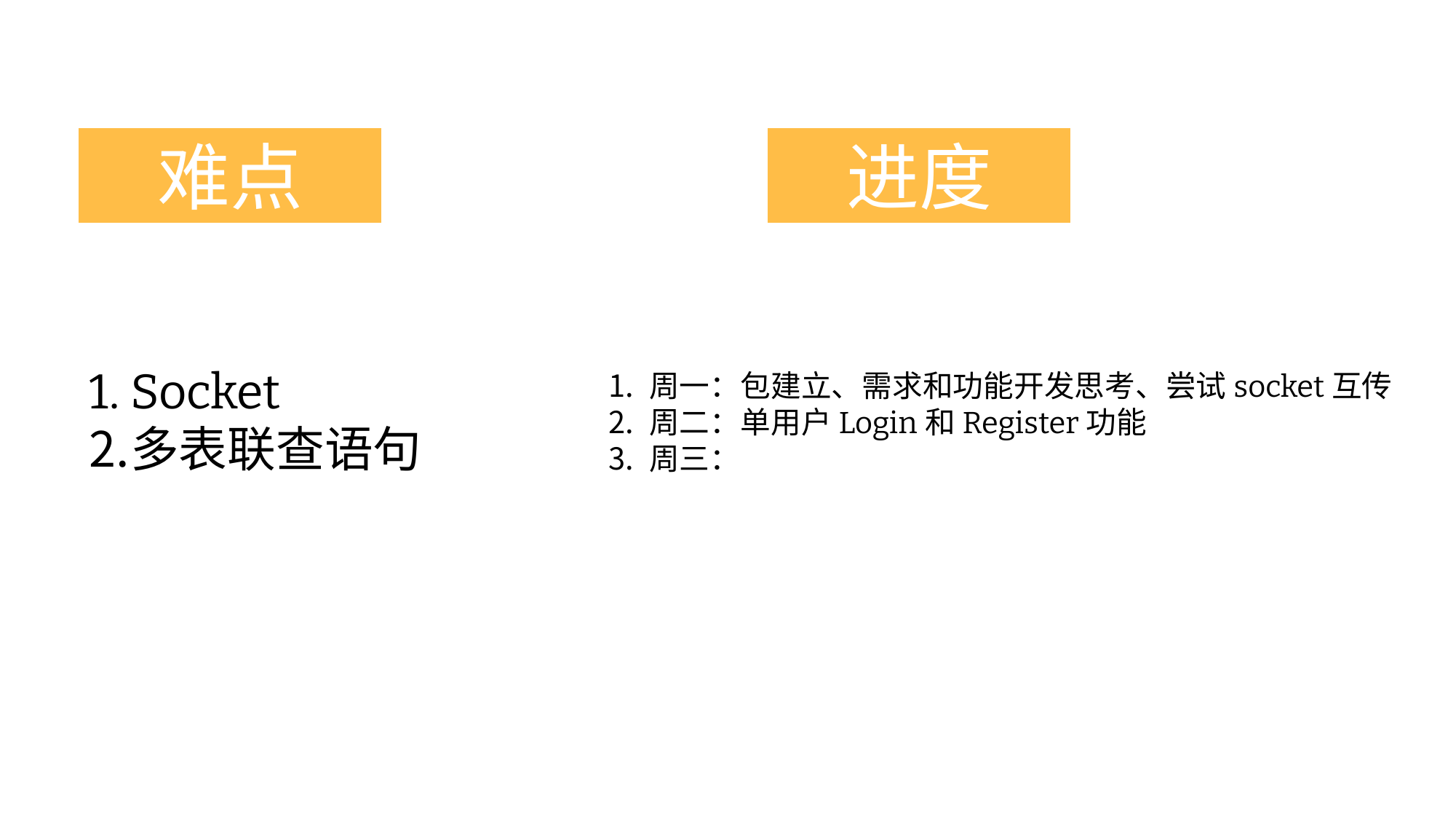

难点
进度

Socket
多表联查语句

周一：包建立、需求和功能开发思考、尝试socket互传
周二：单用户Login和Register功能
周三：